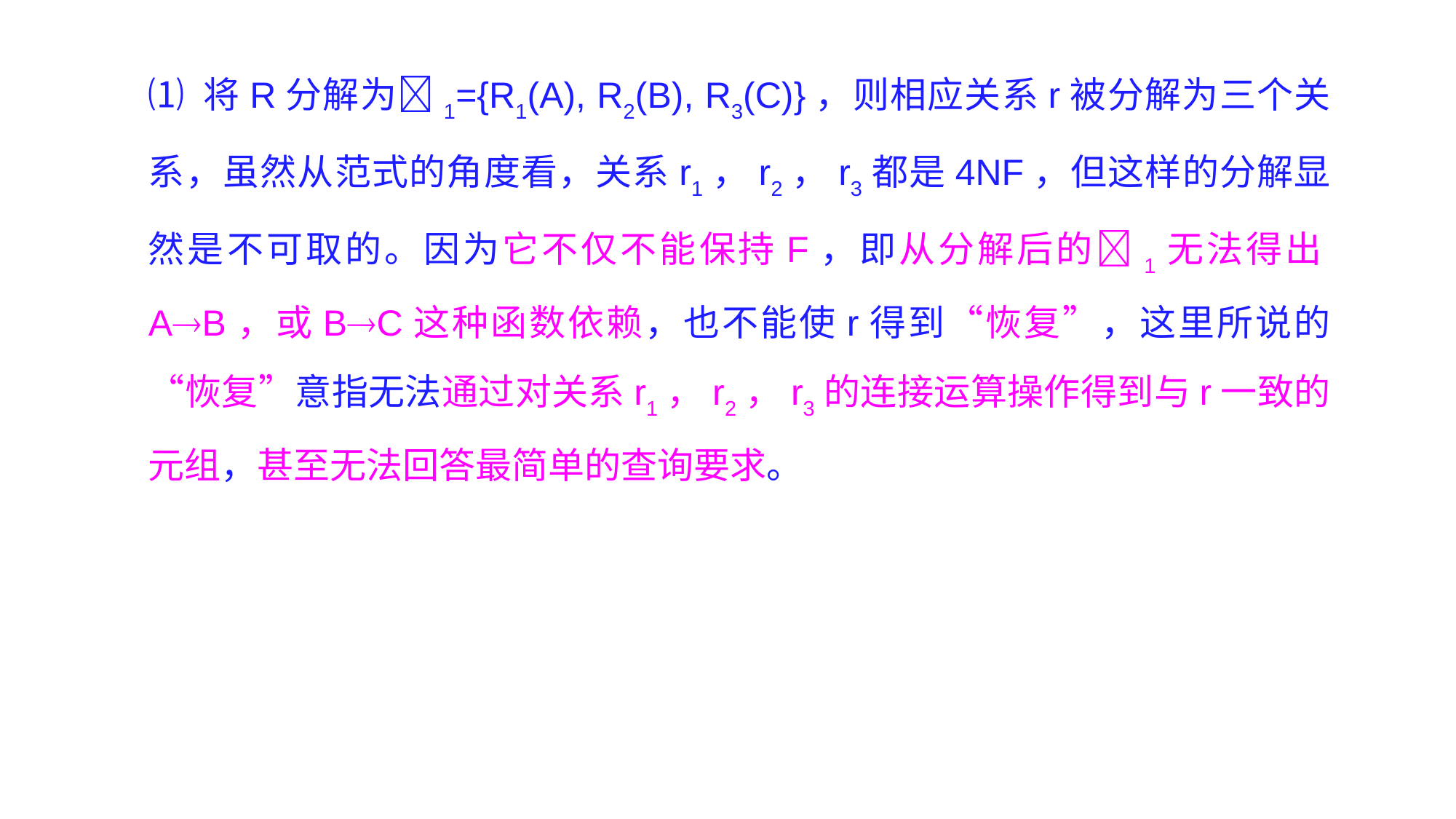

⑴ 将R分解为ρ1={R1(A), R2(B), R3(C)}，则相应关系r被分解为三个关系，虽然从范式的角度看，关系r1，r2，r3都是4NF，但这样的分解显然是不可取的。因为它不仅不能保持F，即从分解后的ρ1无法得出A→B，或B→C这种函数依赖，也不能使r得到“恢复”，这里所说的“恢复”意指无法通过对关系r1，r2，r3的连接运算操作得到与r一致的元组，甚至无法回答最简单的查询要求。